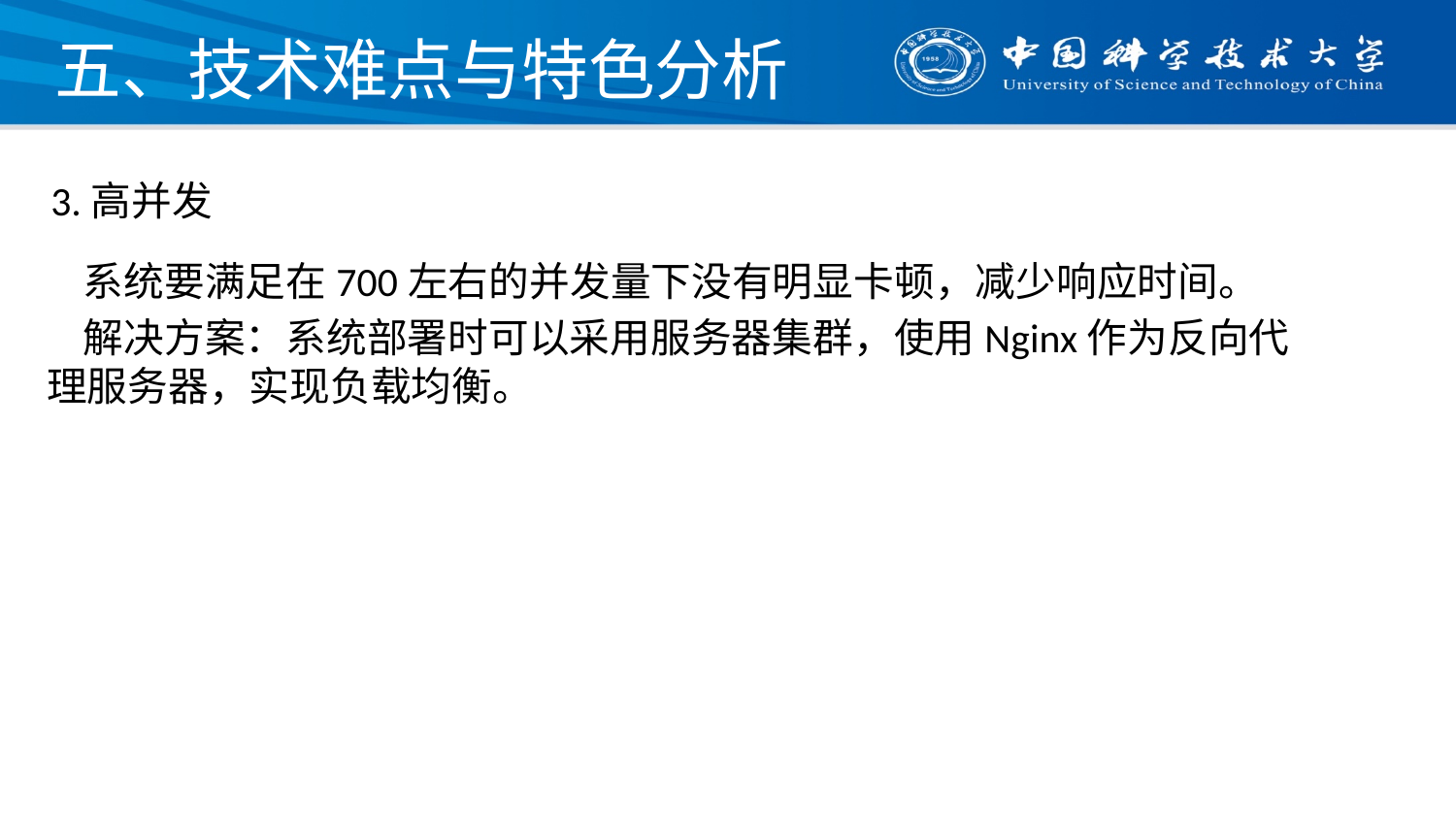

# 五、技术难点与特色分析
3.高并发
   系统要满足在700左右的并发量下没有明显卡顿，减少响应时间。
   解决方案：系统部署时可以采用服务器集群，使用Nginx作为反向代理服务器，实现负载均衡。